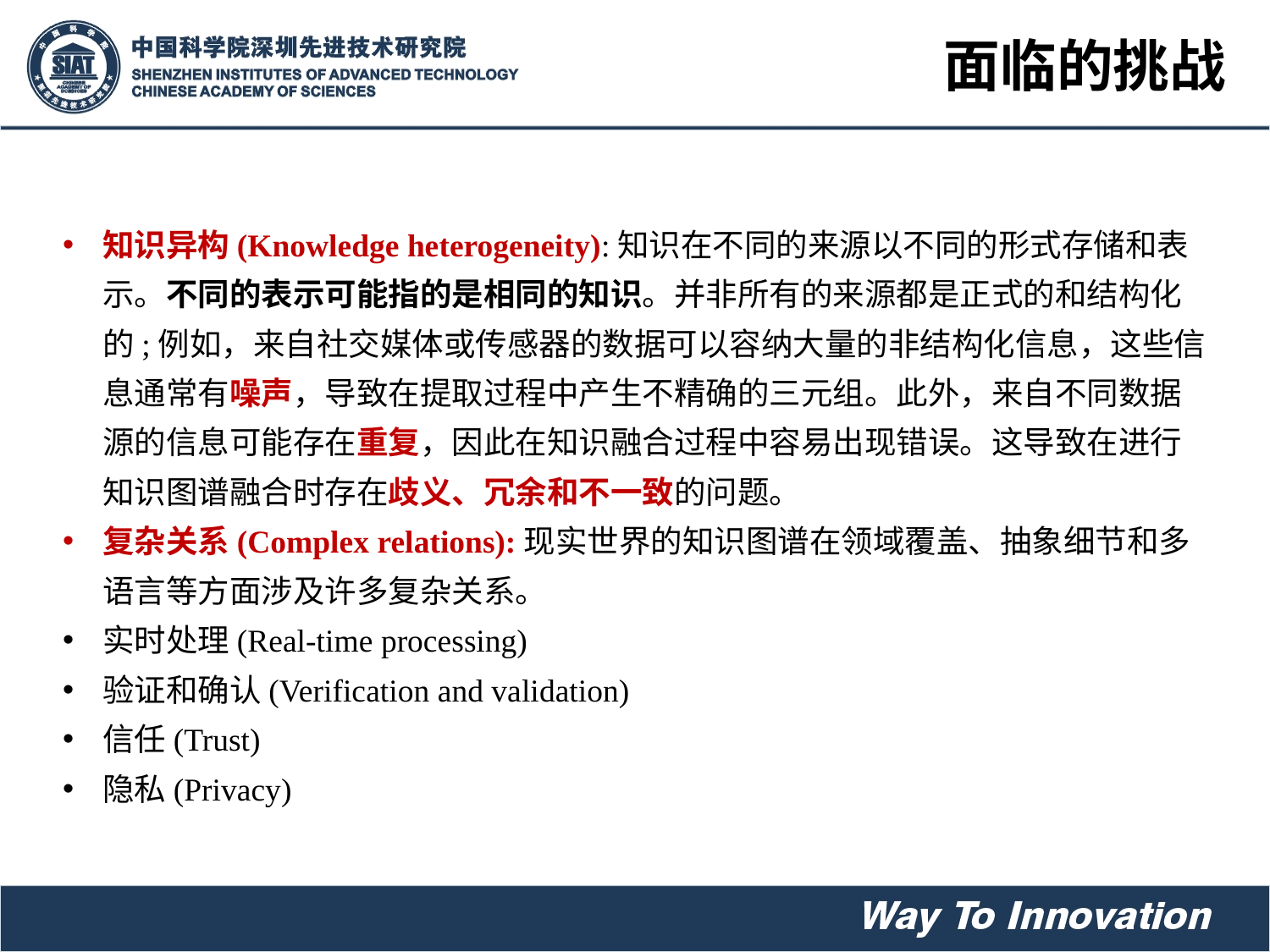

面临的挑战
知识异构(Knowledge heterogeneity):知识在不同的来源以不同的形式存储和表示。不同的表示可能指的是相同的知识。并非所有的来源都是正式的和结构化的;例如，来自社交媒体或传感器的数据可以容纳大量的非结构化信息，这些信息通常有噪声，导致在提取过程中产生不精确的三元组。此外，来自不同数据源的信息可能存在重复，因此在知识融合过程中容易出现错误。这导致在进行知识图谱融合时存在歧义、冗余和不一致的问题。
复杂关系(Complex relations):现实世界的知识图谱在领域覆盖、抽象细节和多语言等方面涉及许多复杂关系。
实时处理(Real-time processing)
验证和确认(Verification and validation)
信任(Trust)
隐私(Privacy)